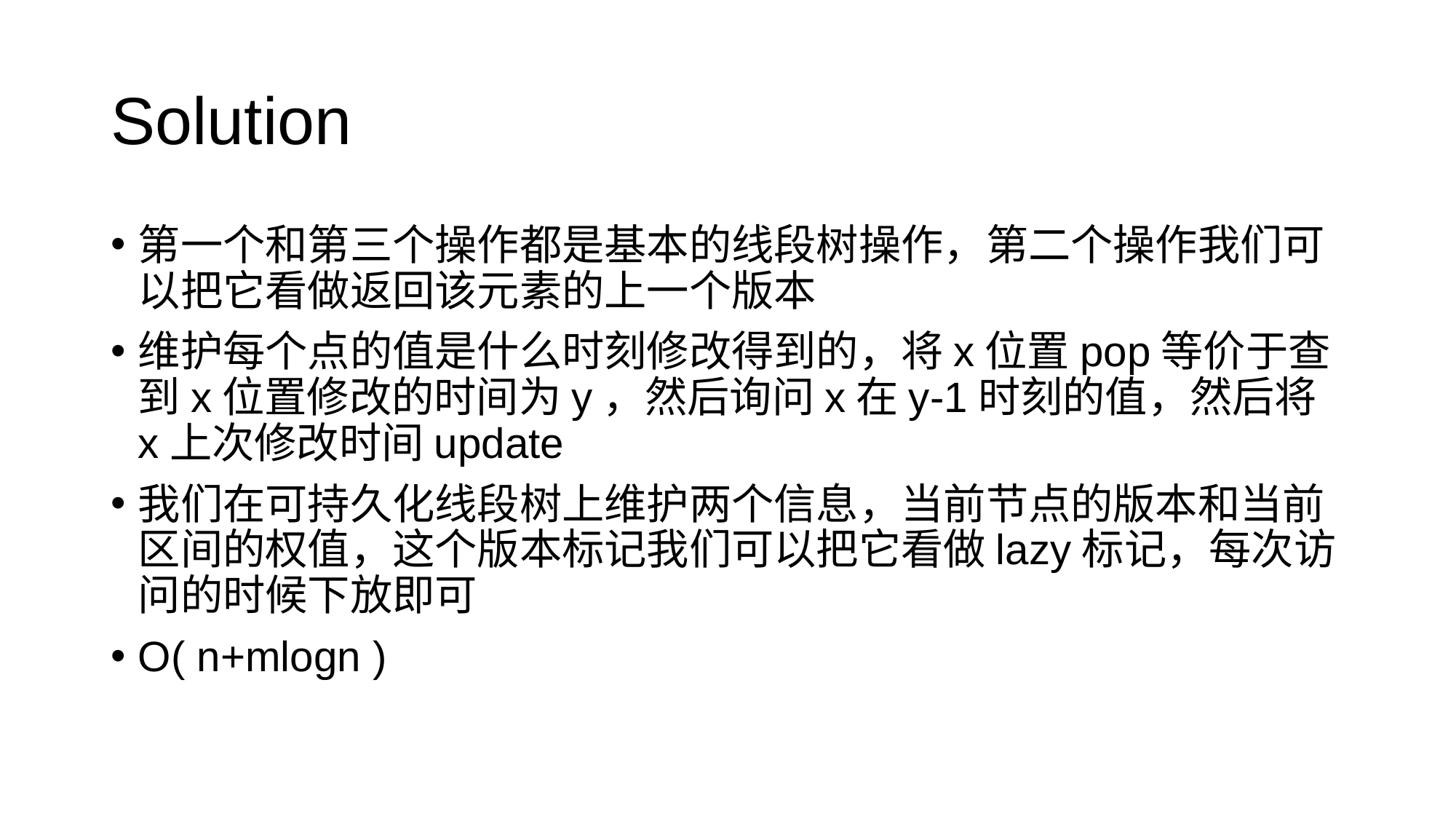

# Solution
第一个和第三个操作都是基本的线段树操作，第二个操作我们可以把它看做返回该元素的上一个版本
维护每个点的值是什么时刻修改得到的，将x位置pop等价于查到x位置修改的时间为y，然后询问x在y-1时刻的值，然后将x上次修改时间update
我们在可持久化线段树上维护两个信息，当前节点的版本和当前区间的权值，这个版本标记我们可以把它看做lazy标记，每次访问的时候下放即可
O( n+mlogn )